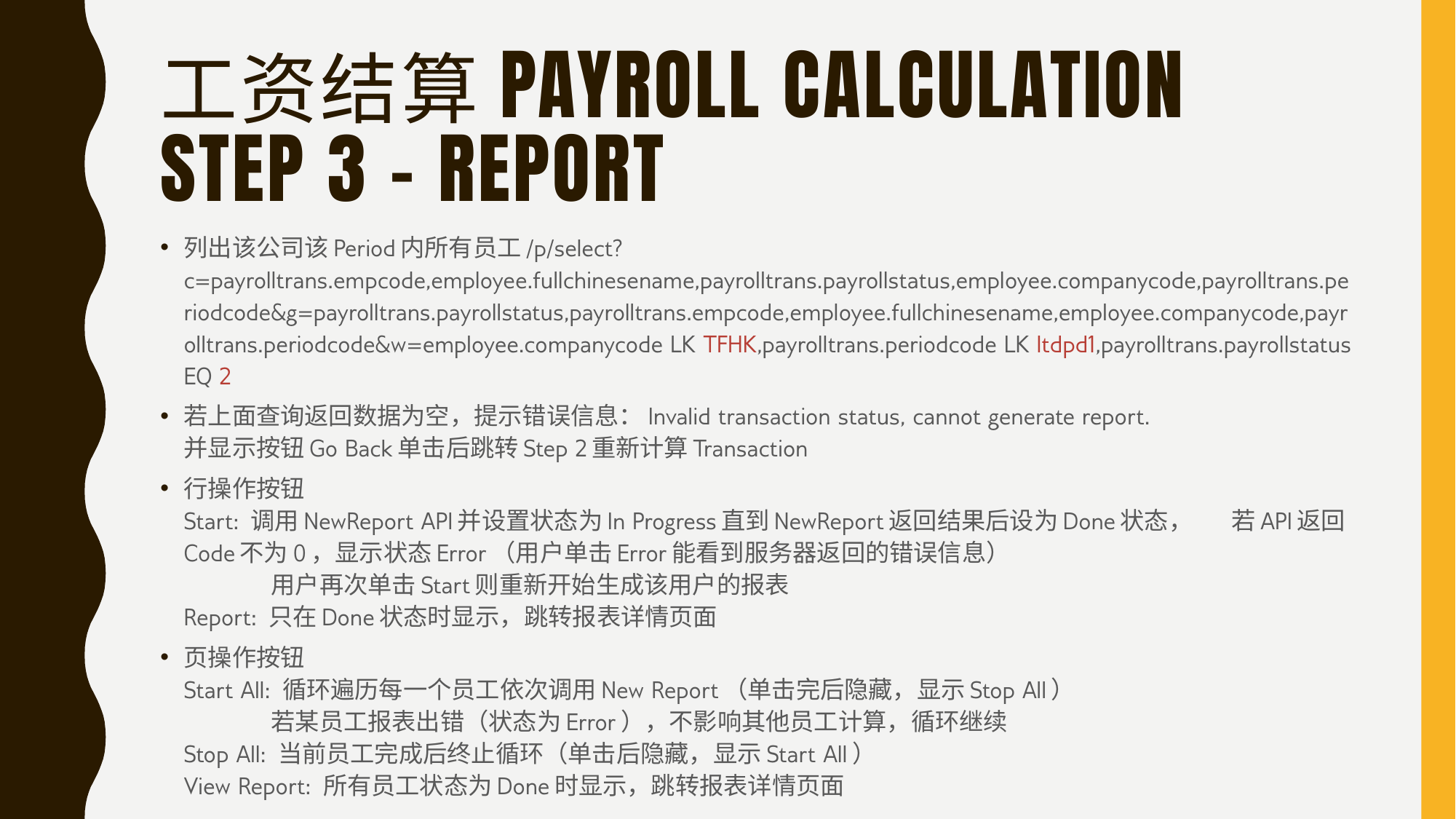

# 工资结算Payroll calculation Step 3 – Report
列出该公司该Period内所有员工/p/select?c=payrolltrans.empcode,employee.fullchinesename,payrolltrans.payrollstatus,employee.companycode,payrolltrans.periodcode&g=payrolltrans.payrollstatus,payrolltrans.empcode,employee.fullchinesename,employee.companycode,payrolltrans.periodcode&w=employee.companycode LK TFHK,payrolltrans.periodcode LK ltdpd1,payrolltrans.payrollstatus EQ 2
若上面查询返回数据为空，提示错误信息：Invalid transaction status, cannot generate report.
并显示按钮Go Back单击后跳转Step 2重新计算Transaction
行操作按钮
Start: 调用NewReport API并设置状态为In Progress直到NewReport返回结果后设为Done状态，	若API返回Code不为0，显示状态Error（用户单击Error能看到服务器返回的错误信息）
	用户再次单击Start则重新开始生成该用户的报表
Report: 只在Done状态时显示，跳转报表详情页面
页操作按钮
Start All: 循环遍历每一个员工依次调用New Report（单击完后隐藏，显示Stop All）
	若某员工报表出错（状态为Error），不影响其他员工计算，循环继续
Stop All: 当前员工完成后终止循环（单击后隐藏，显示Start All）
View Report: 所有员工状态为Done时显示，跳转报表详情页面